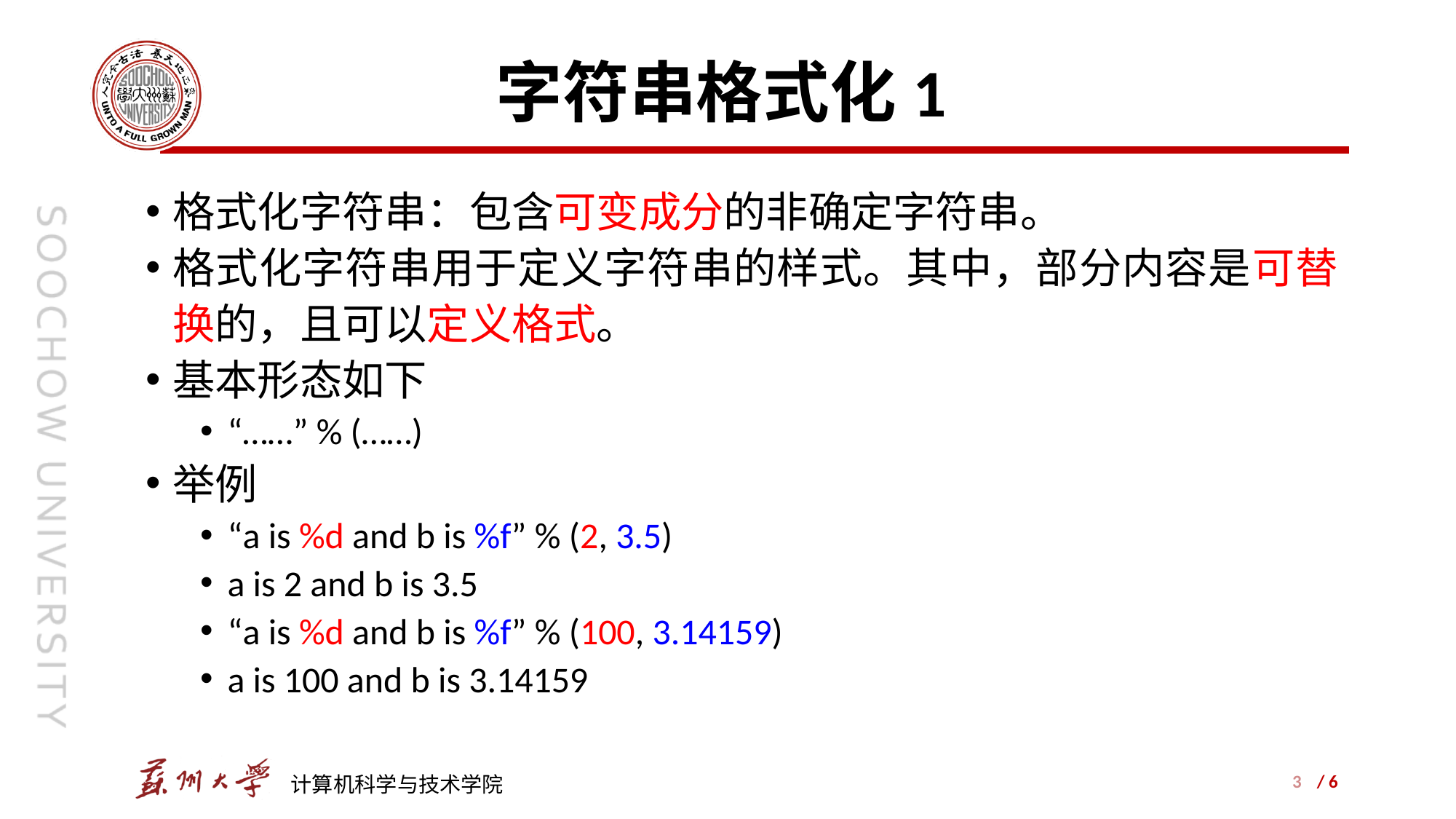

# 字符串格式化1
格式化字符串：包含可变成分的非确定字符串。
格式化字符串用于定义字符串的样式。其中，部分内容是可替换的，且可以定义格式。
基本形态如下
“……” % (……)
举例
“a is %d and b is %f” % (2, 3.5)
a is 2 and b is 3.5
“a is %d and b is %f” % (100, 3.14159)
a is 100 and b is 3.14159
3